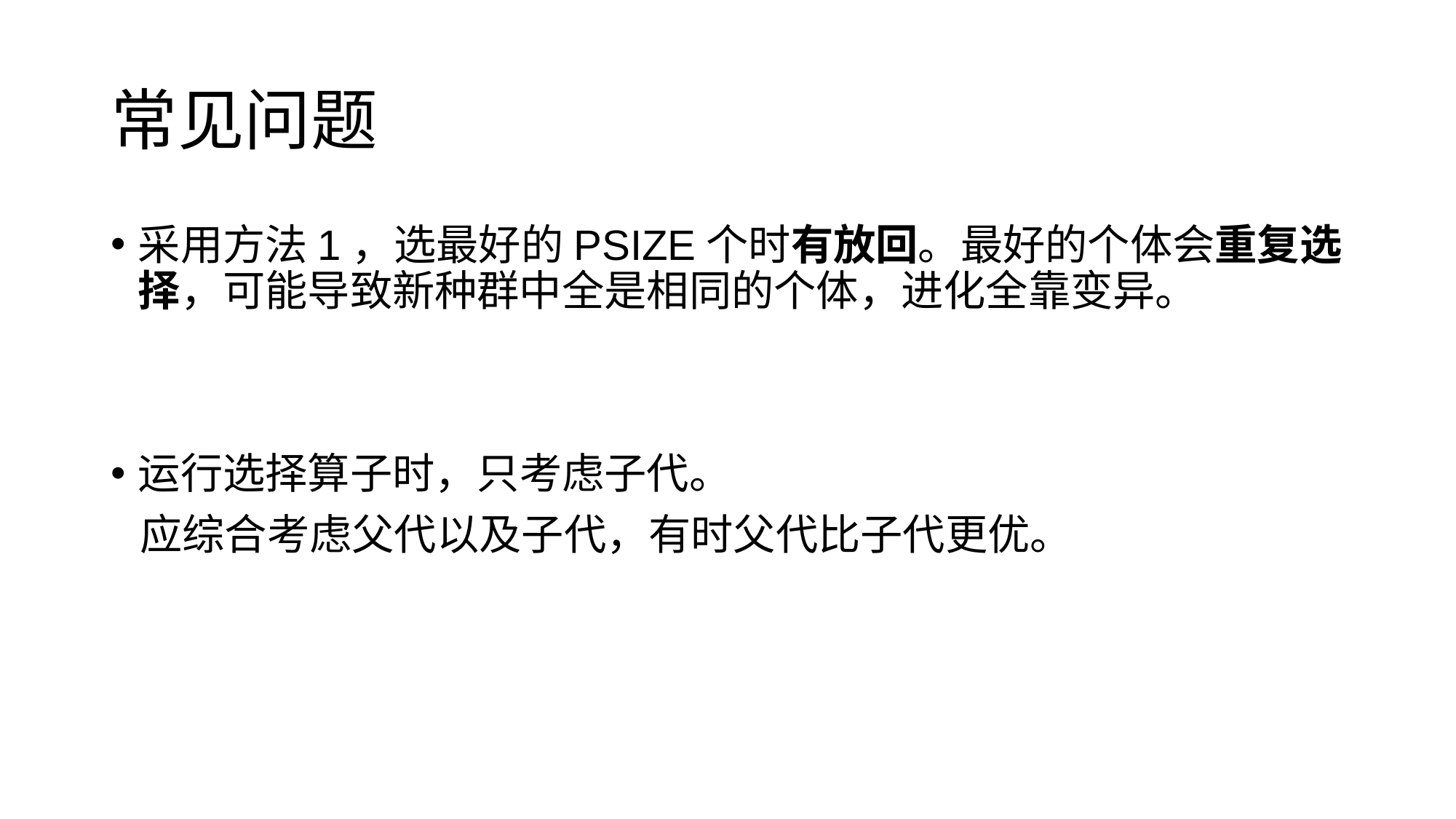

# 常见问题
采用方法1，选最好的PSIZE个时有放回。最好的个体会重复选择，可能导致新种群中全是相同的个体，进化全靠变异。

运行选择算子时，只考虑子代。
  应综合考虑父代以及子代，有时父代比子代更优。